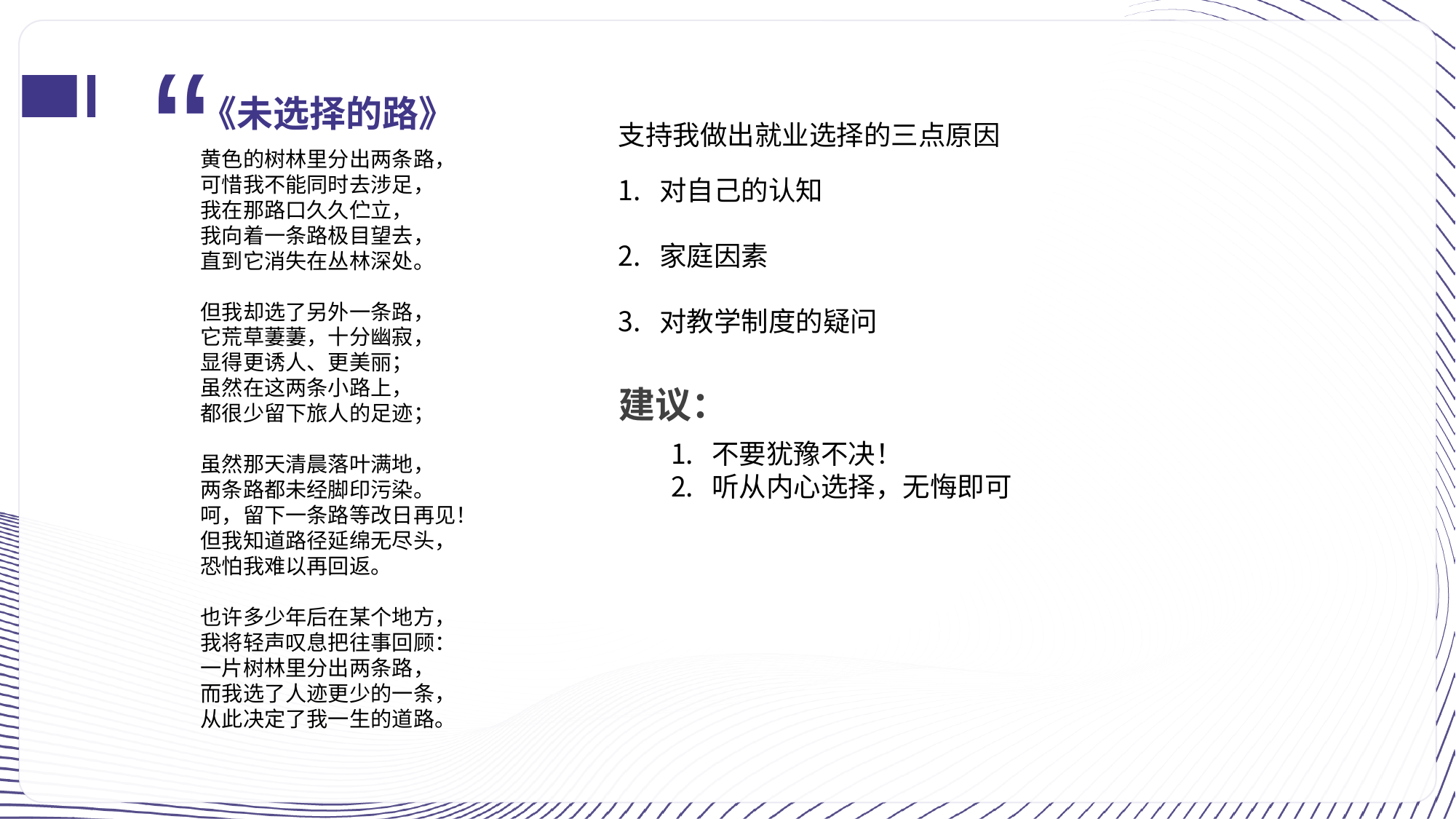

”
《未选择的路》
黄色的树林里分出两条路，
可惜我不能同时去涉足，
我在那路口久久伫立，
我向着一条路极目望去，
直到它消失在丛林深处。

但我却选了另外一条路，
它荒草萋萋，十分幽寂，
显得更诱人、更美丽；
虽然在这两条小路上，
都很少留下旅人的足迹；

虽然那天清晨落叶满地，
两条路都未经脚印污染。
呵，留下一条路等改日再见！
但我知道路径延绵无尽头，
恐怕我难以再回返。

也许多少年后在某个地方，
我将轻声叹息把往事回顾：
一片树林里分出两条路，
而我选了人迹更少的一条，
从此决定了我一生的道路。

支持我做出就业选择的三点原因

对自己的认知

家庭因素

对教学制度的疑问
建议：
不要犹豫不决！
听从内心选择，无悔即可